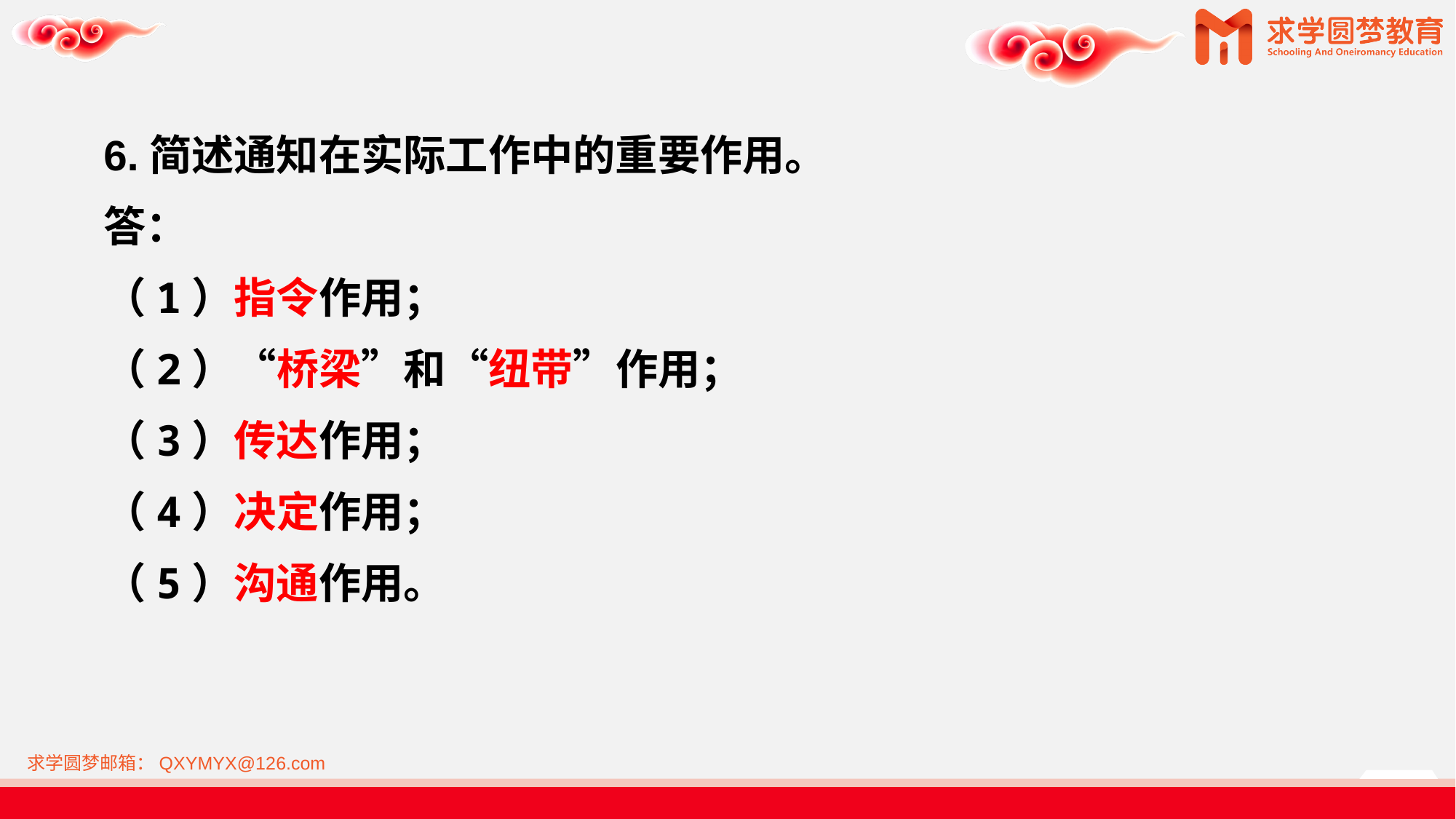

6.简述通知在实际工作中的重要作用。
答：
（1）指令作用；
（2）“桥梁”和“纽带”作用；
（3）传达作用；
（4）决定作用；
（5）沟通作用。